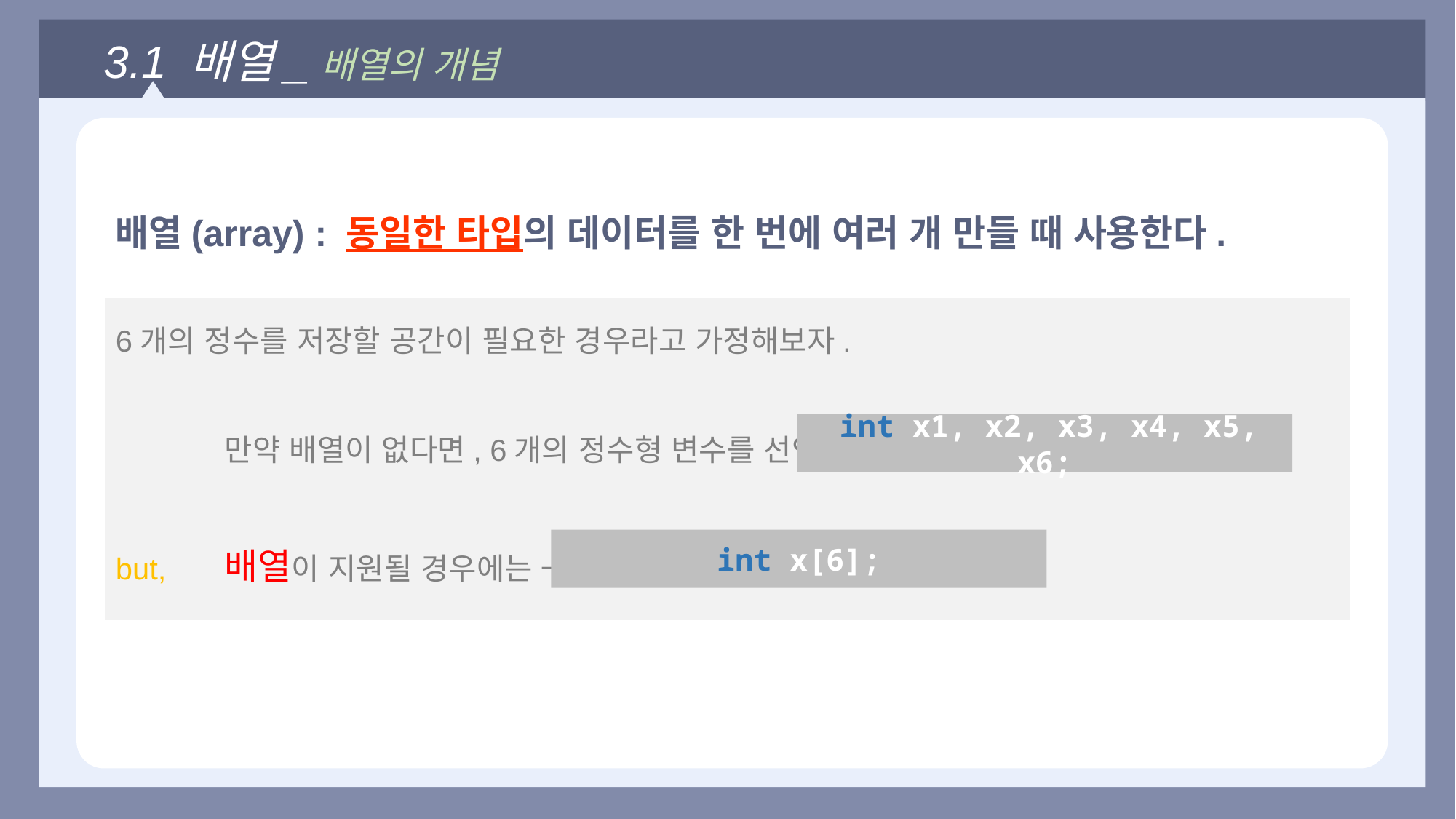

3.1 배열_배열의 개념

배열(array) : 동일한 타입의 데이터를 한 번에 여러 개 만들 때 사용한다.
6개의 정수를 저장할 공간이 필요한 경우라고 가정해보자.

	만약 배열이 없다면, 6개의 정수형 변수를 선언 →

but, 	배열이 지원될 경우에는 →

 int x1, x2, x3, x4, x5, x6;
int x[6];